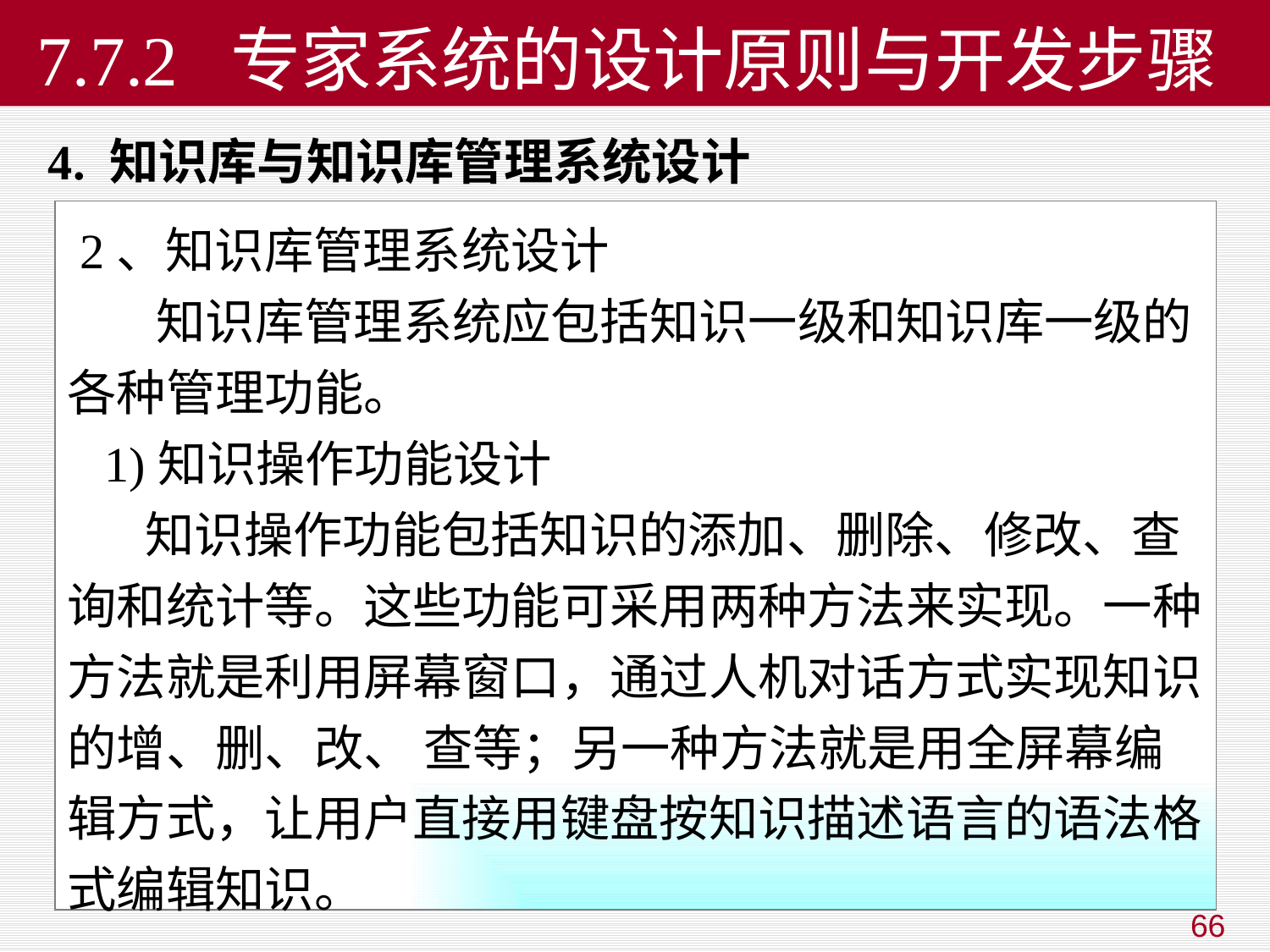

# 7.7.2  专家系统的设计原则与开发步骤
4. 知识库与知识库管理系统设计
 2、知识库管理系统设计
       知识库管理系统应包括知识一级和知识库一级的各种管理功能。
   1)知识操作功能设计
      知识操作功能包括知识的添加、删除、修改、查询和统计等。这些功能可采用两种方法来实现。一种方法就是利用屏幕窗口，通过人机对话方式实现知识的增、删、改、 查等；另一种方法就是用全屏幕编辑方式，让用户直接用键盘按知识描述语言的语法格式编辑知识。
66